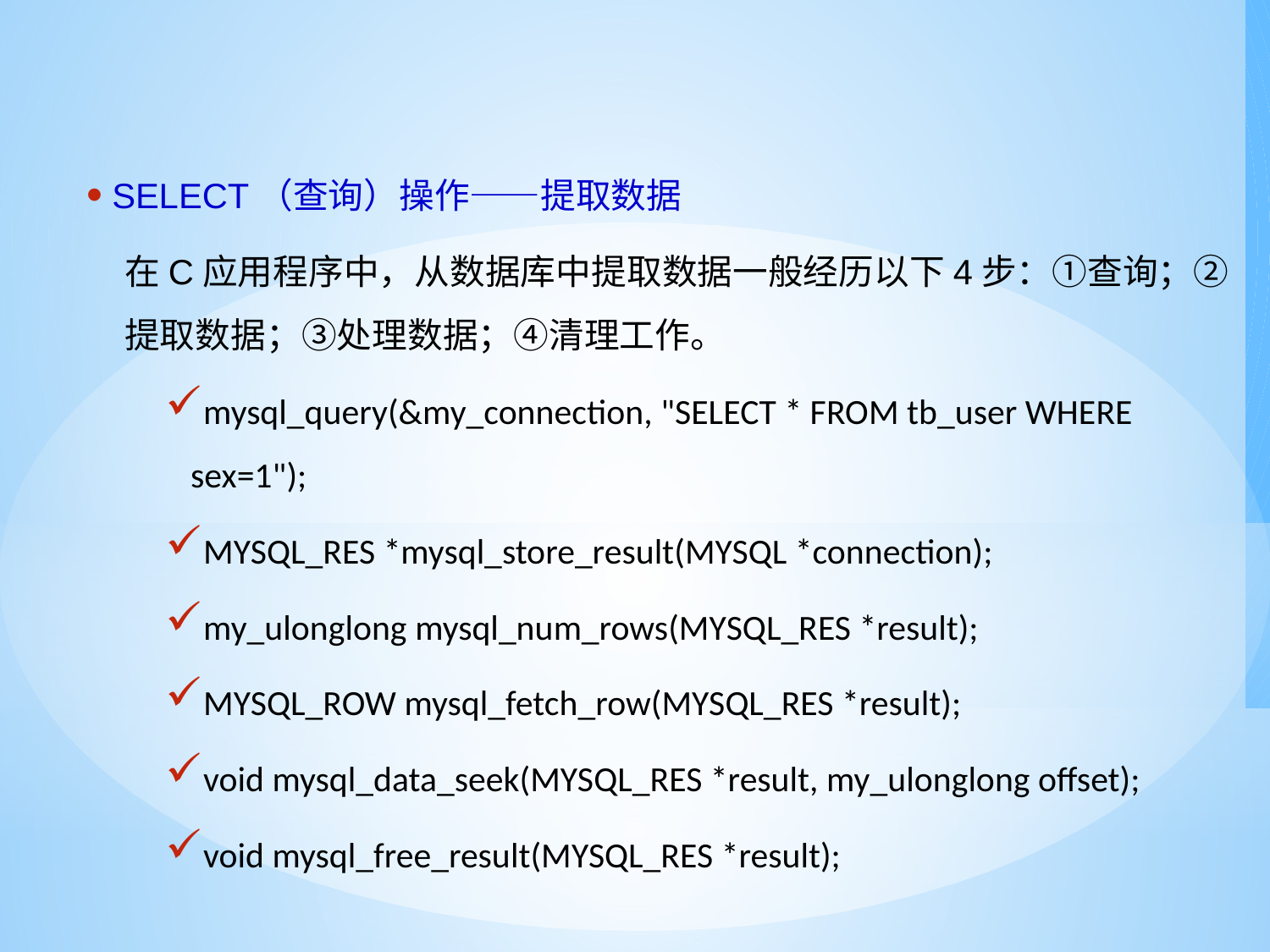

SELECT（查询）操作——提取数据
在C应用程序中，从数据库中提取数据一般经历以下4步：①查询；②提取数据；③处理数据；④清理工作。
mysql_query(&my_connection, "SELECT * FROM tb_user WHERE sex=1");
MYSQL_RES *mysql_store_result(MYSQL *connection);
my_ulonglong mysql_num_rows(MYSQL_RES *result);
MYSQL_ROW mysql_fetch_row(MYSQL_RES *result);
void mysql_data_seek(MYSQL_RES *result, my_ulonglong offset);
void mysql_free_result(MYSQL_RES *result);